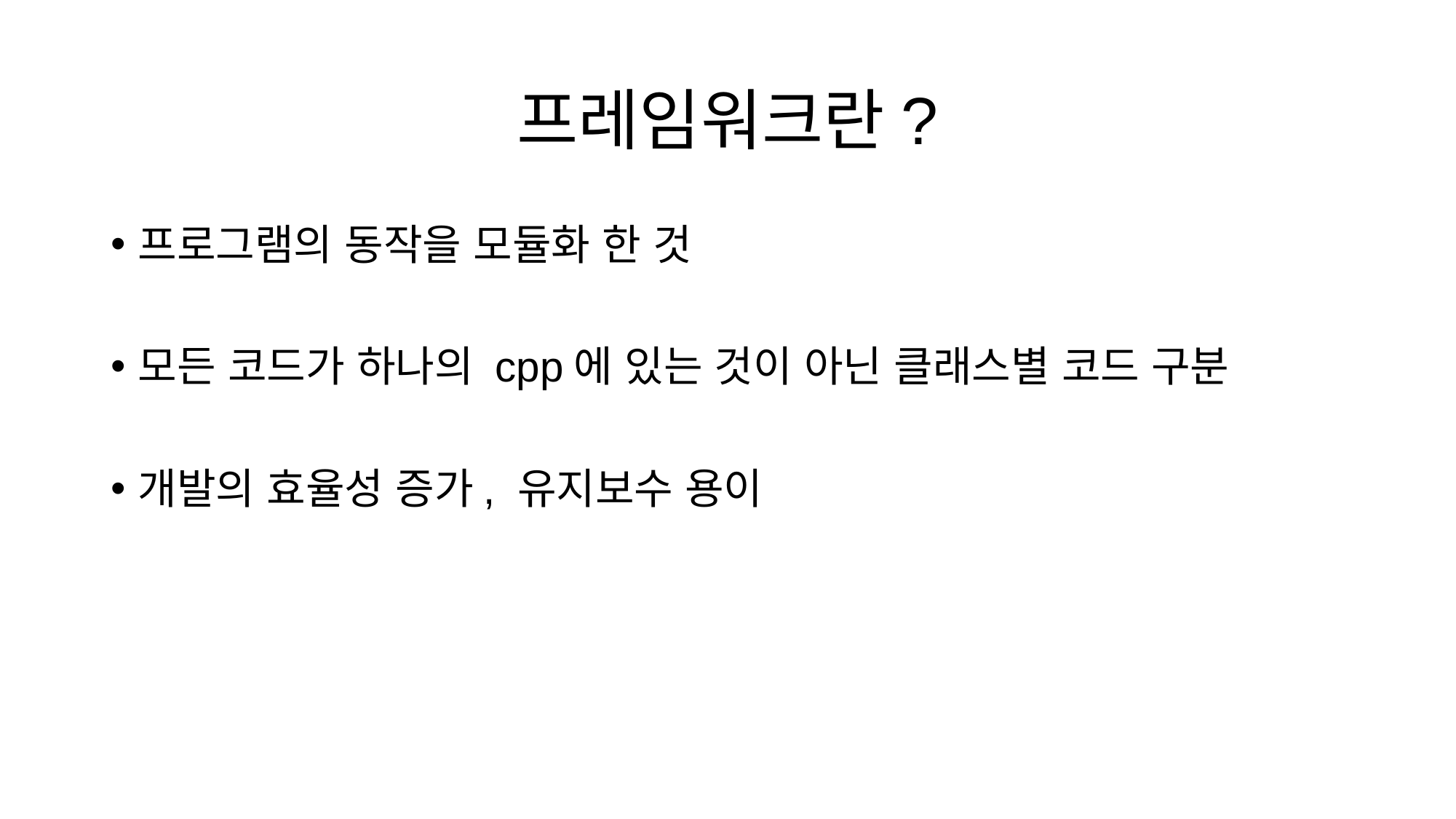

# 프레임워크란?
프로그램의 동작을 모듈화 한 것

모든 코드가 하나의 cpp에 있는 것이 아닌 클래스별 코드 구분

개발의 효율성 증가, 유지보수 용이